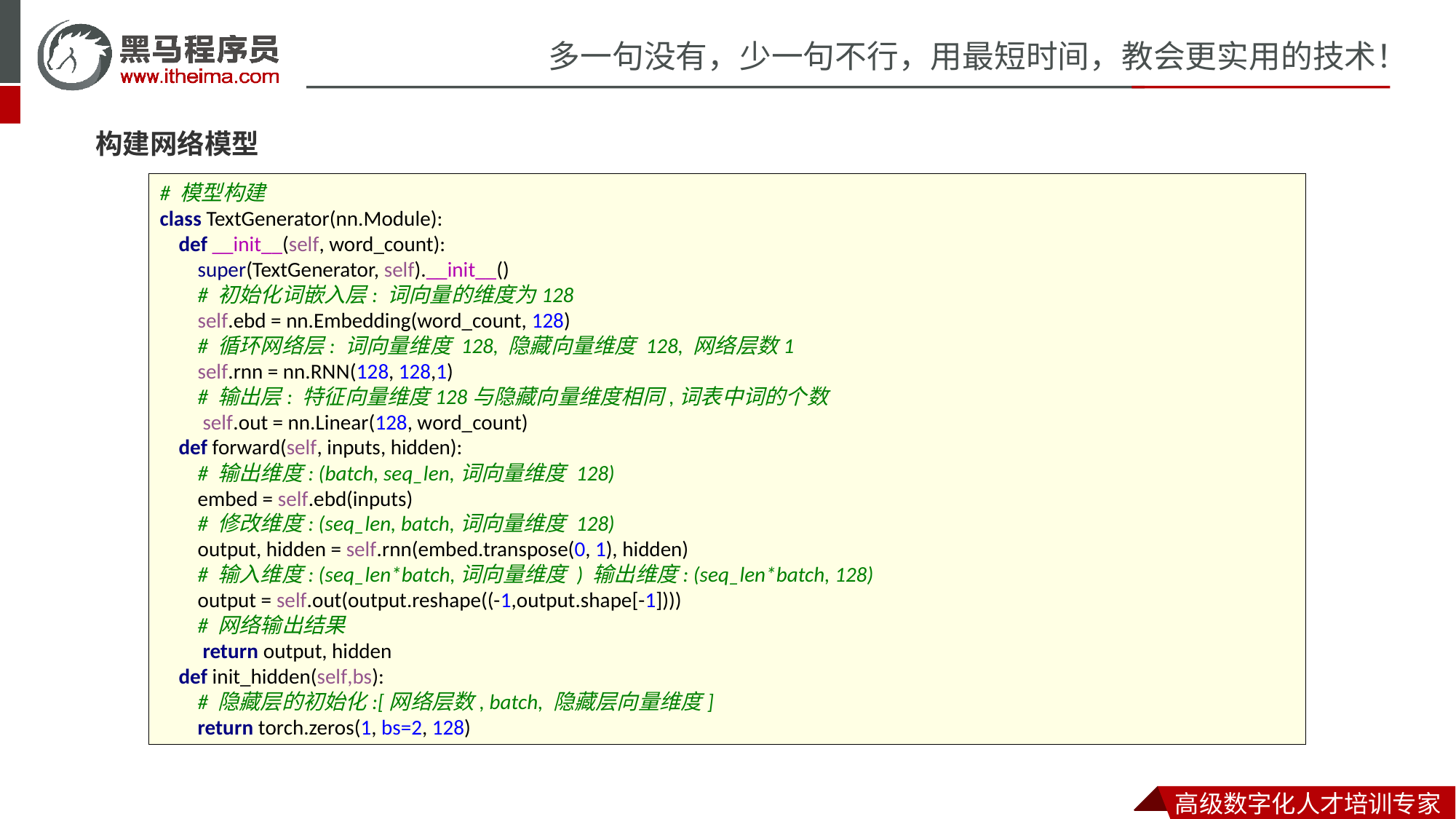

构建网络模型
# 模型构建 class TextGenerator(nn.Module): def __init__(self, word_count): super(TextGenerator, self).__init__() # 初始化词嵌入层: 词向量的维度为128 self.ebd = nn.Embedding(word_count, 128) # 循环网络层: 词向量维度 128, 隐藏向量维度 128, 网络层数1 self.rnn = nn.RNN(128, 128,1) # 输出层: 特征向量维度128与隐藏向量维度相同,词表中词的个数 self.out = nn.Linear(128, word_count) def forward(self, inputs, hidden): # 输出维度: (batch, seq_len,词向量维度 128) embed = self.ebd(inputs) # 修改维度: (seq_len, batch,词向量维度 128) output, hidden = self.rnn(embed.transpose(0, 1), hidden) # 输入维度: (seq_len*batch,词向量维度 ) 输出维度: (seq_len*batch, 128) output = self.out(output.reshape((-1,output.shape[-1]))) # 网络输出结果 return output, hidden def init_hidden(self,bs): # 隐藏层的初始化:[网络层数, batch, 隐藏层向量维度] return torch.zeros(1, bs=2, 128)